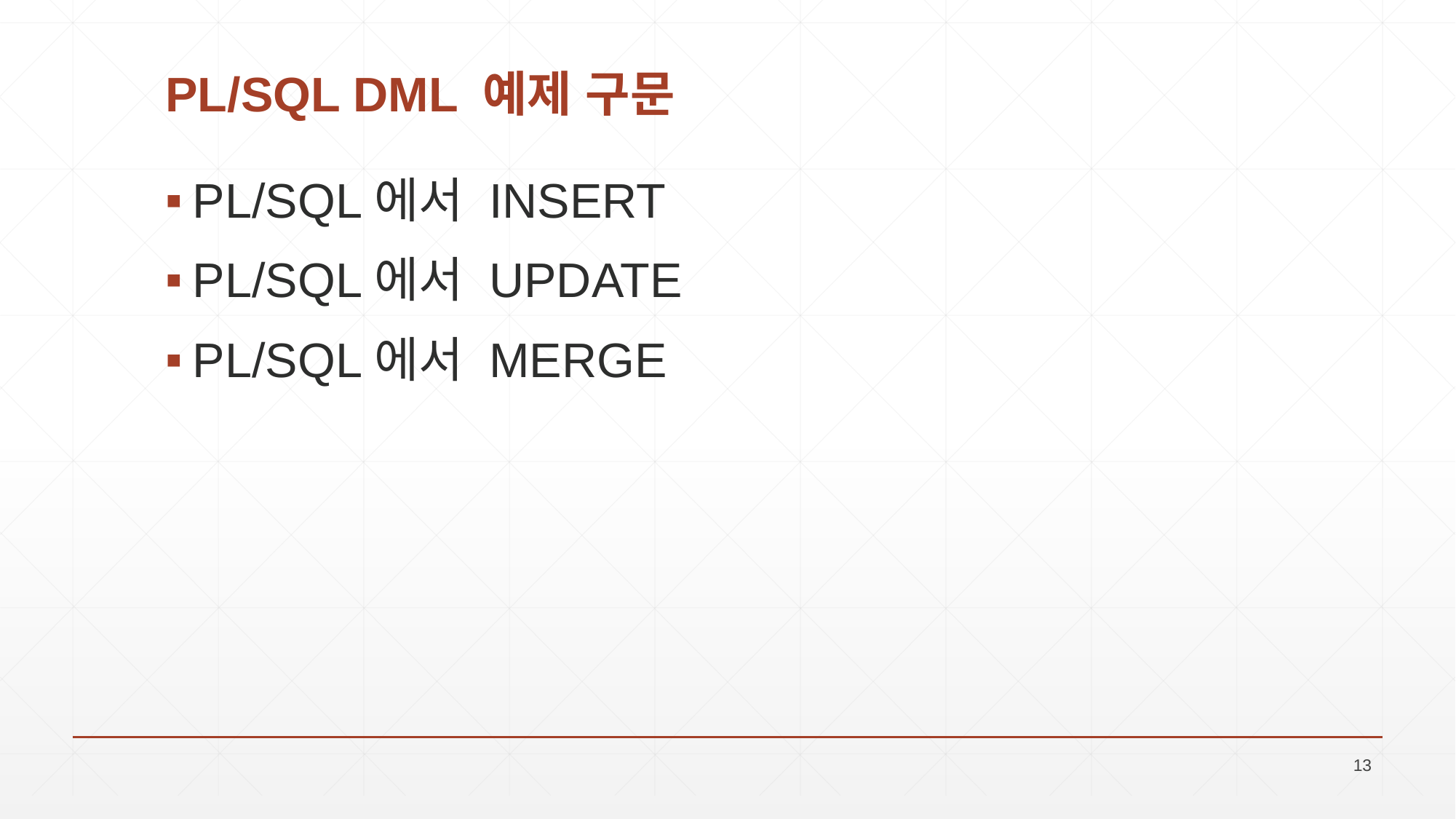

# PL/SQL DML 예제 구문
PL/SQL에서 INSERT
PL/SQL에서 UPDATE
PL/SQL에서 MERGE

13